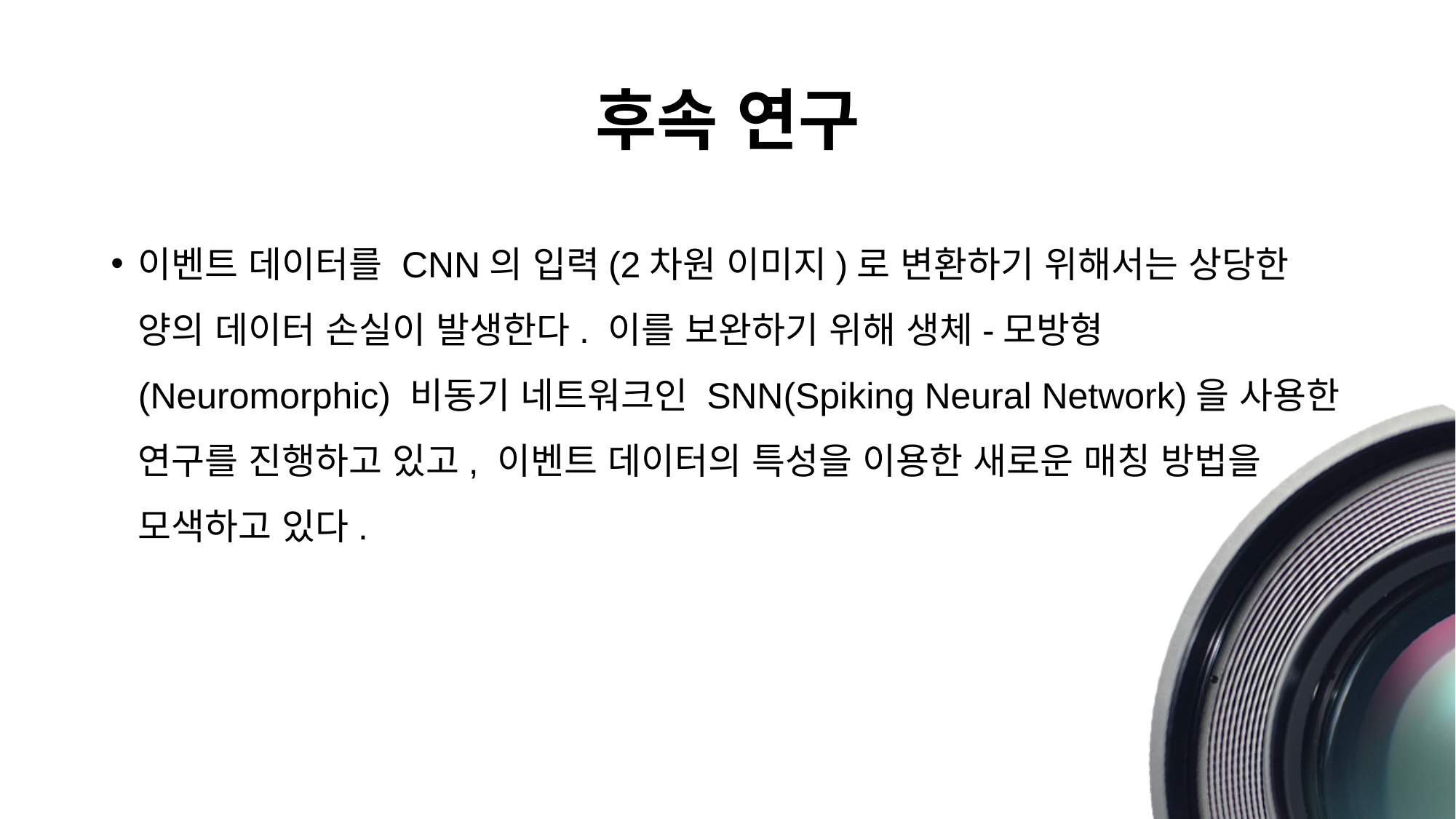

# 후속 연구
이벤트 데이터를 CNN의 입력(2차원 이미지)로 변환하기 위해서는 상당한 양의 데이터 손실이 발생한다. 이를 보완하기 위해 생체-모방형(Neuromorphic) 비동기 네트워크인 SNN(Spiking Neural Network)을 사용한 연구를 진행하고 있고, 이벤트 데이터의 특성을 이용한 새로운 매칭 방법을 모색하고 있다.